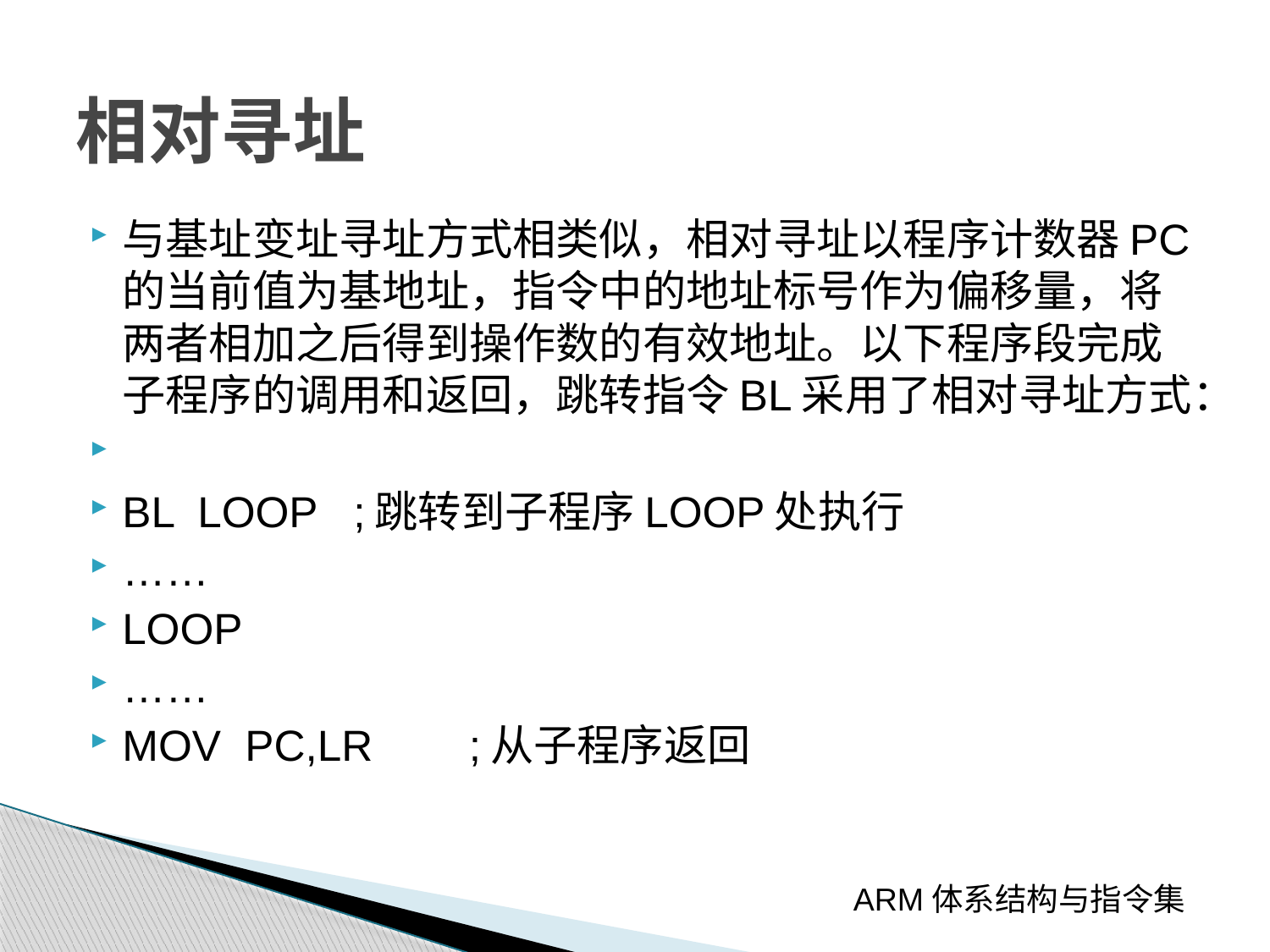

# 相对寻址
与基址变址寻址方式相类似，相对寻址以程序计数器PC的当前值为基地址，指令中的地址标号作为偏移量，将两者相加之后得到操作数的有效地址。以下程序段完成子程序的调用和返回，跳转指令BL采用了相对寻址方式：

BL  LOOP	;跳转到子程序LOOP处执行
……
LOOP
……
MOV  PC,LR	;从子程序返回
            ARM体系结构与指令集